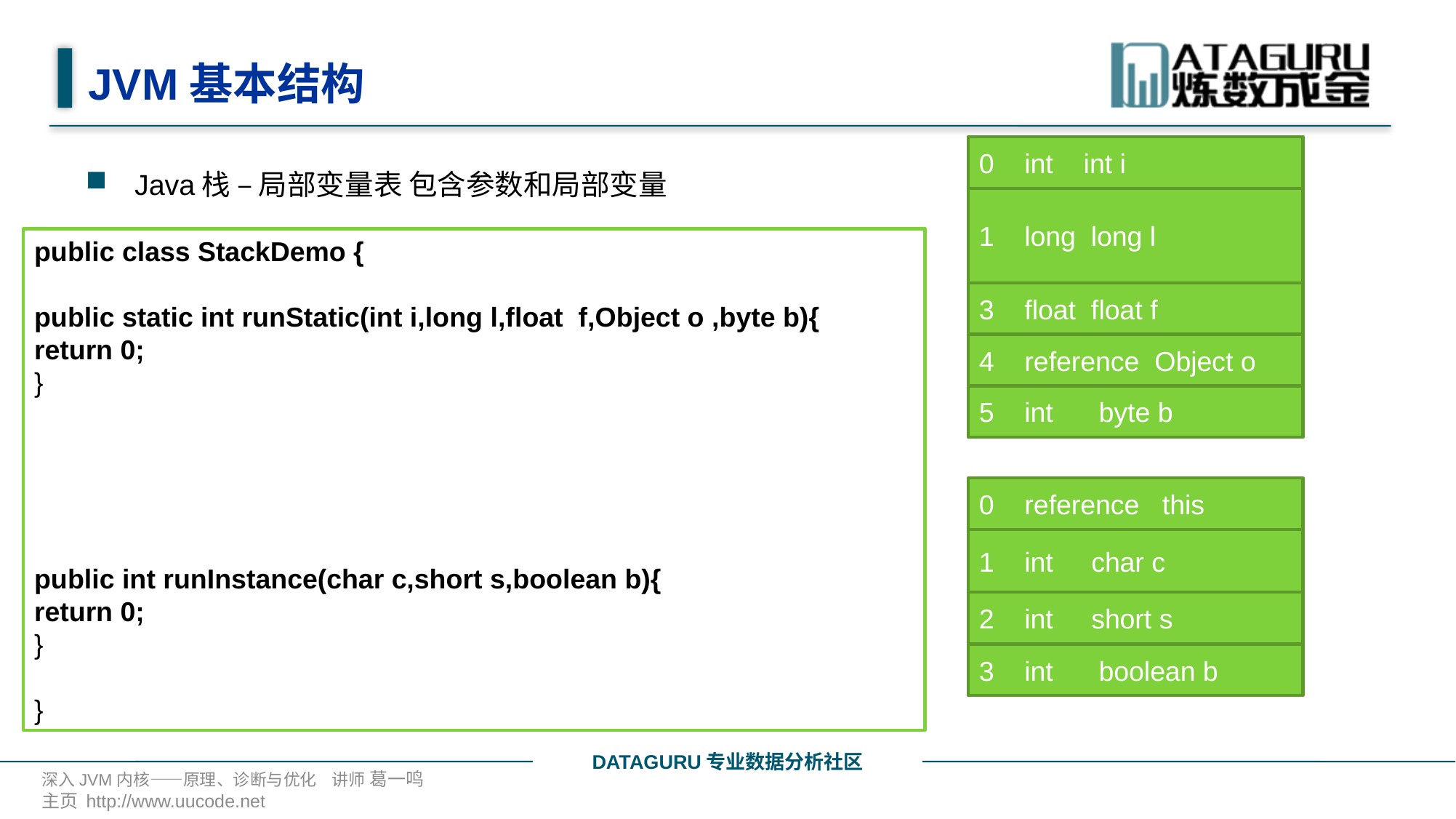

# JVM基本结构
0    int    int i
1    long  long l
3    float  float f
4    reference  Object o
5    int      byte b
Java栈 – 局部变量表 包含参数和局部变量

public class StackDemo {

public static int runStatic(int i,long l,float  f,Object o ,byte b){
return 0;
}

public int runInstance(char c,short s,boolean b){
return 0;
}

}
0    reference   this
1    int     char c
2    int     short s
3    int      boolean b